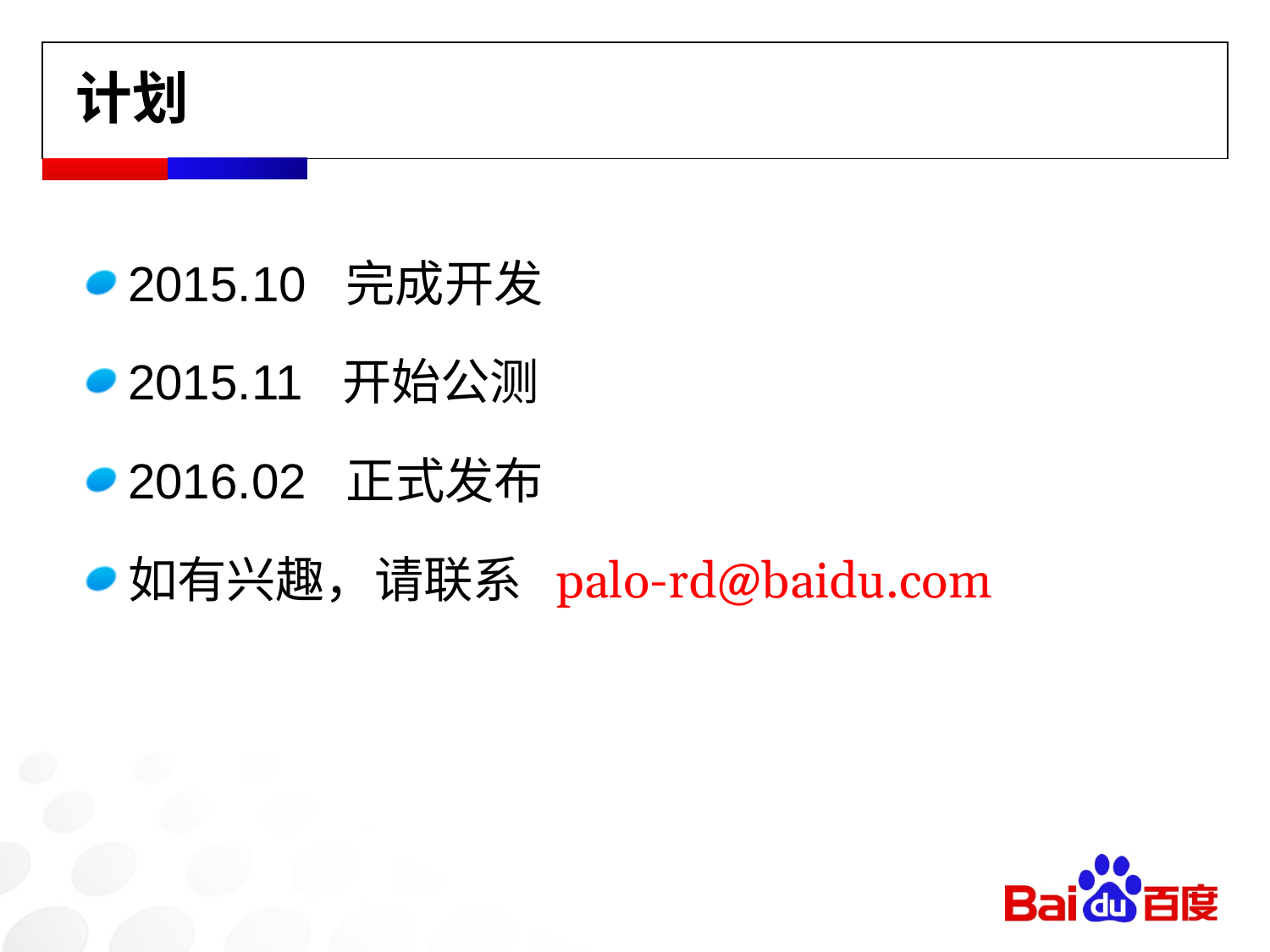

计划
2015.10  完成开发
2015.11  开始公测
2016.02  正式发布
如有兴趣，请联系  palo-rd@baidu.com